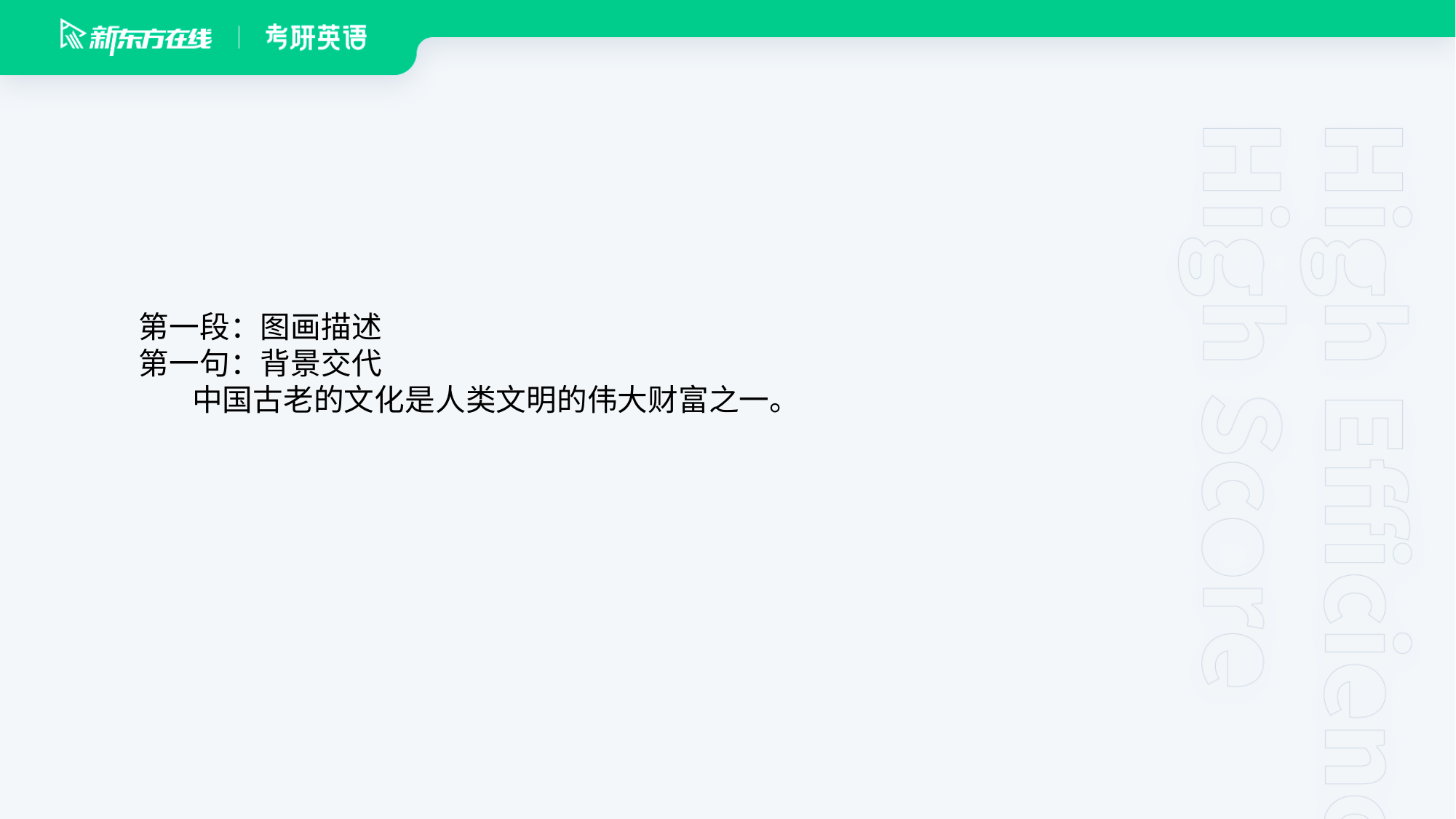

第一段：图画描述
第一句：背景交代
       中国古老的文化是人类文明的伟大财富之一。